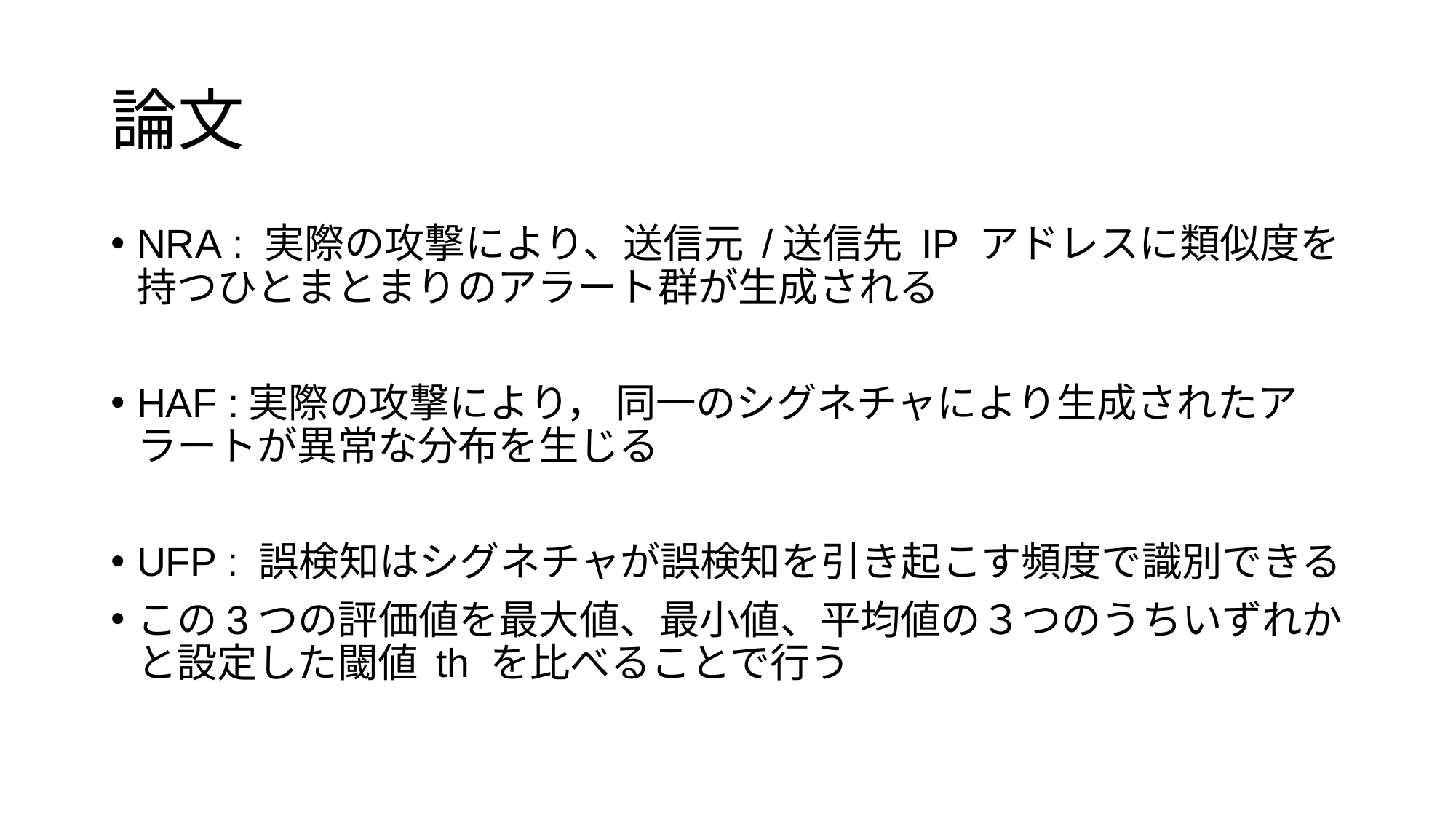

# 論文
NRA : 実際の攻撃により、送信元 /送信先 IP アドレスに類似度を持つひとまとまりのアラート群が生成される

HAF :実際の攻撃により， 同一のシグネチャにより生成されたアラートが異常な分布を生じる

UFP : 誤検知はシグネチャが誤検知を引き起こす頻度で識別できる
この3つの評価値を最大値、最小値、平均値の３つのうちいずれかと設定した閾値 th を比べることで行う